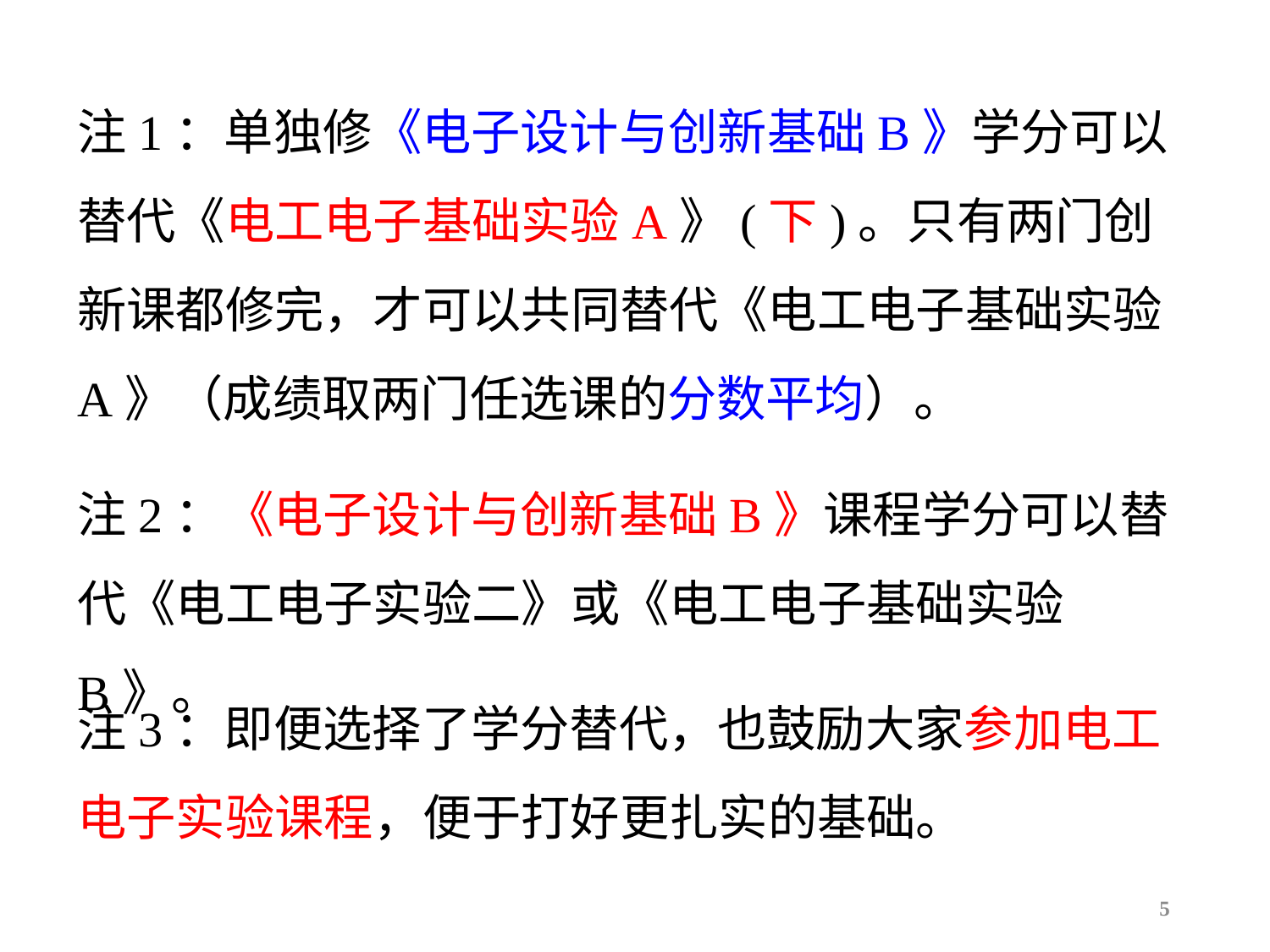

注1：单独修《电子设计与创新基础B》学分可以替代《电工电子基础实验A》(下)。只有两门创新课都修完，才可以共同替代《电工电子基础实验A》（成绩取两门任选课的分数平均）。
注2：《电子设计与创新基础B》课程学分可以替代《电工电子实验二》或《电工电子基础实验B》。
注3：即便选择了学分替代，也鼓励大家参加电工电子实验课程，便于打好更扎实的基础。
5